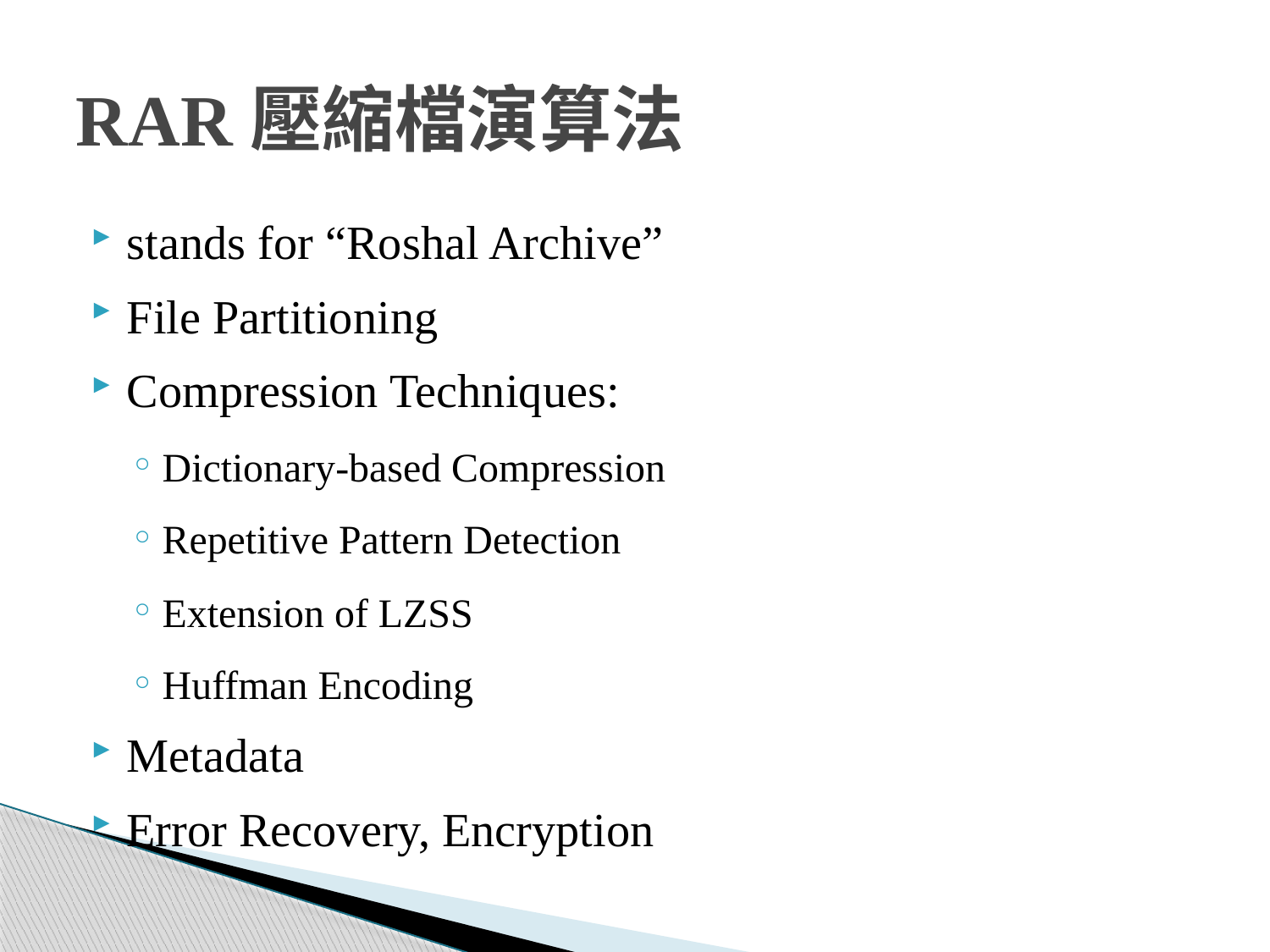

# RAR壓縮檔演算法
stands for “Roshal Archive”
File Partitioning
Compression Techniques:
Dictionary-based Compression
Repetitive Pattern Detection
Extension of LZSS
Huffman Encoding
Metadata
Error Recovery, Encryption